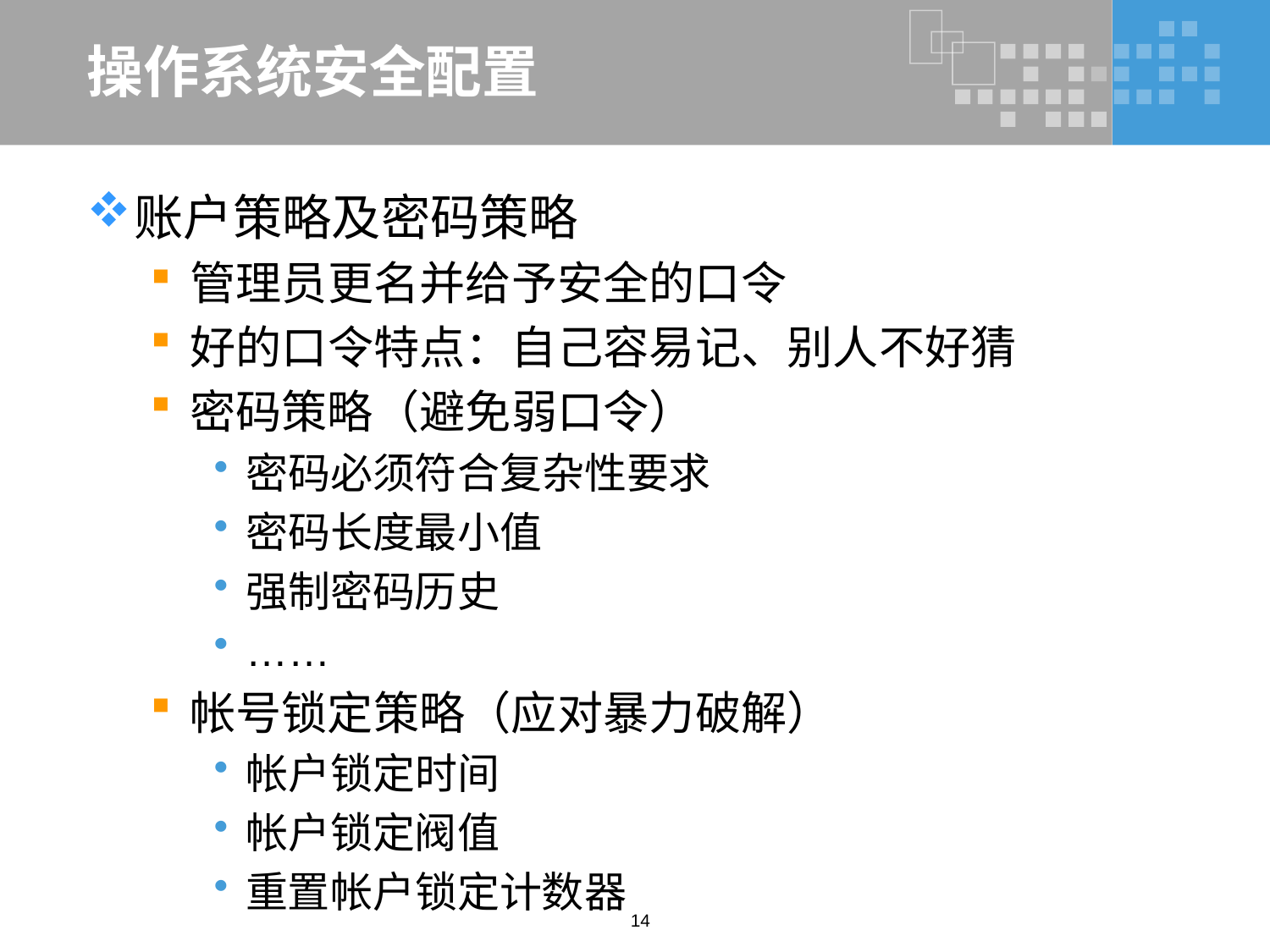

# 操作系统安全配置
账户策略及密码策略
管理员更名并给予安全的口令
好的口令特点：自己容易记、别人不好猜
密码策略（避免弱口令）
密码必须符合复杂性要求
密码长度最小值
强制密码历史
……
帐号锁定策略（应对暴力破解）
帐户锁定时间
帐户锁定阀值
重置帐户锁定计数器

14